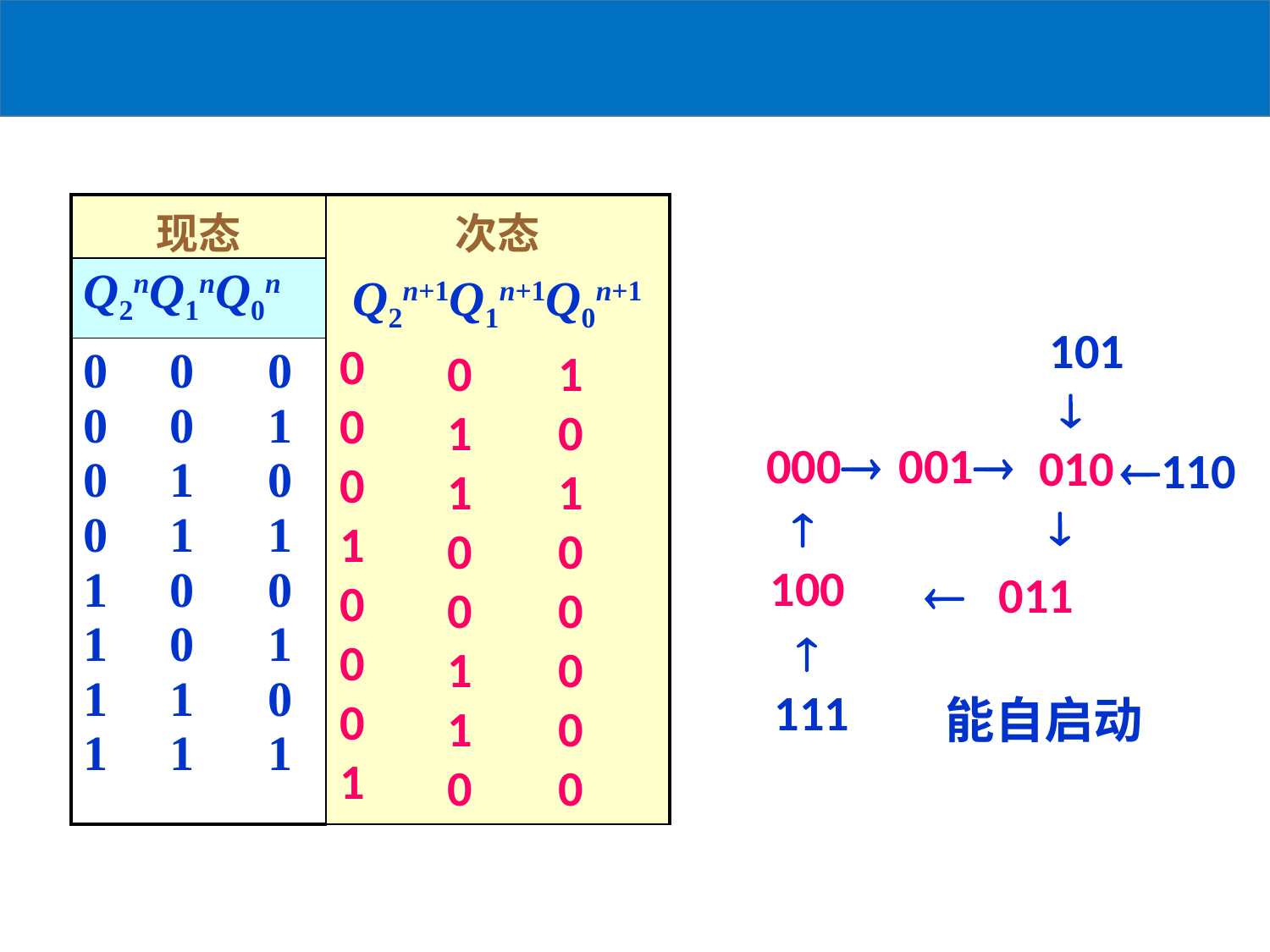

| 现态 | 次态 Q2n+1Q1n+1Q0n+1 |
| --- | --- |
| Q2nQ1nQ0n |  |
| 0 0 0 0 0 1 0 1 0 0 1 1 1 0 0 1 0 1 1 1 0 1 1 1 |  |
101
 ↓
000→
001→
010
 ↓
←110
    ↑
  100
←   011
  ↑
111
0
0
0
1
0
0
0
1
0
1
1
0
0
1
1
0
1
0
1
0
0
0
0
0
能自启动